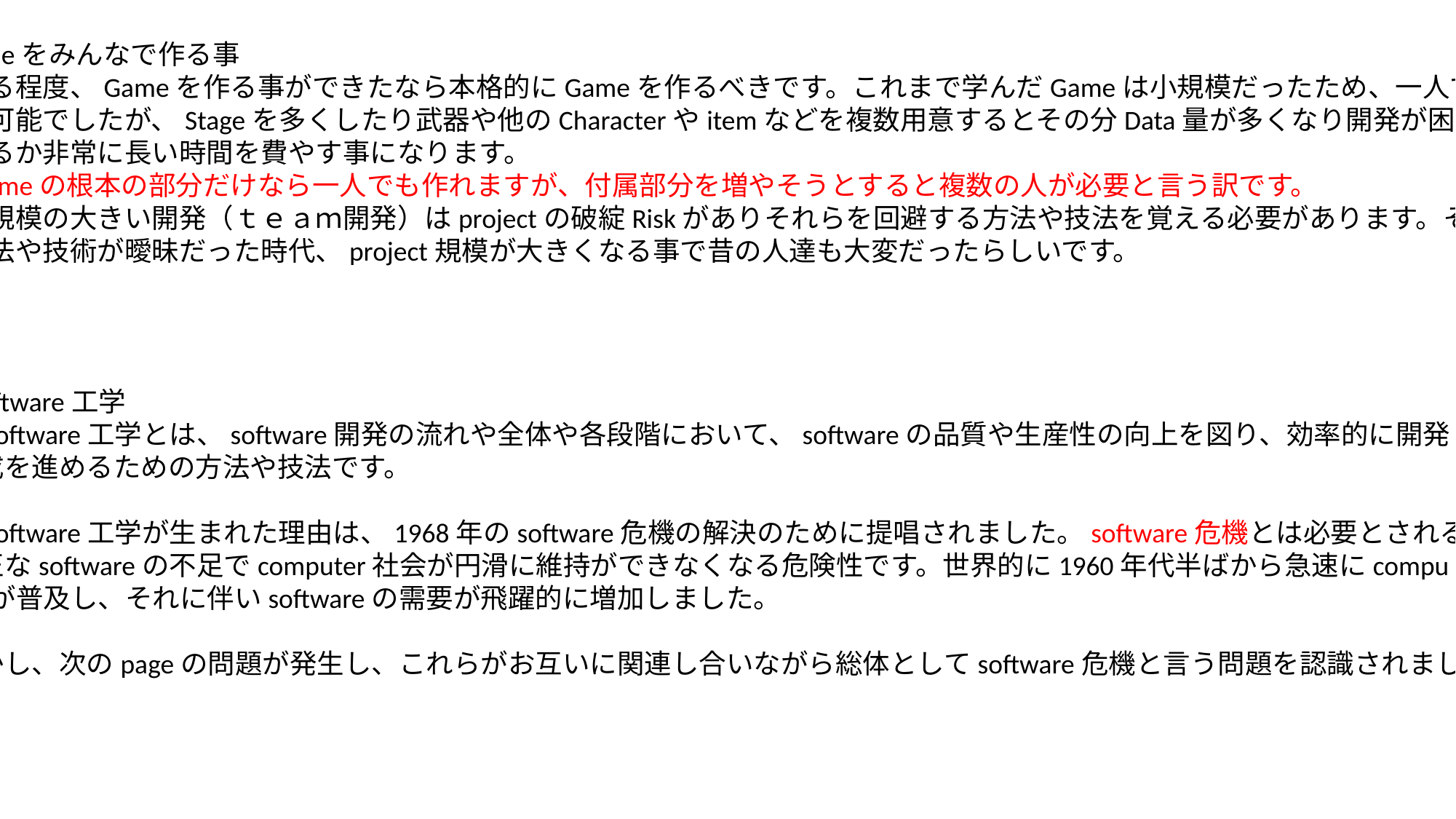

・Gameをみんなで作る事
　ある程度、Gameを作る事ができたなら本格的にGameを作るべきです。これまで学んだGameは小規模だったため、一人でも
開発可能でしたが、Stageを多くしたり武器や他のCharacterやitemなどを複数用意するとその分Data量が多くなり開発が困難
になるか非常に長い時間を費やす事になります。
　Gameの根本の部分だけなら一人でも作れますが、付属部分を増やそうとすると複数の人が必要と言う訳です。
この規模の大きい開発（ｔｅａｍ開発）はprojectの破綻Riskがありそれらを回避する方法や技法を覚える必要があります。それら
の手法や技術が曖昧だった時代、project規模が大きくなる事で昔の人達も大変だったらしいです。
・Software工学
　software工学とは、software開発の流れや全体や各段階において、softwareの品質や生産性の向上を図り、効率的に開発
作成を進めるための方法や技法です。

　software工学が生まれた理由は、1968年のsoftware危機の解決のために提唱されました。software危機とは必要とされる
適正なsoftwareの不足でcomputer社会が円滑に維持ができなくなる危険性です。世界的に1960年代半ばから急速にcompu
terが普及し、それに伴いsoftwareの需要が飛躍的に増加しました。

しかし、次のpageの問題が発生し、これらがお互いに関連し合いながら総体としてsoftware危機と言う問題を認識されました。